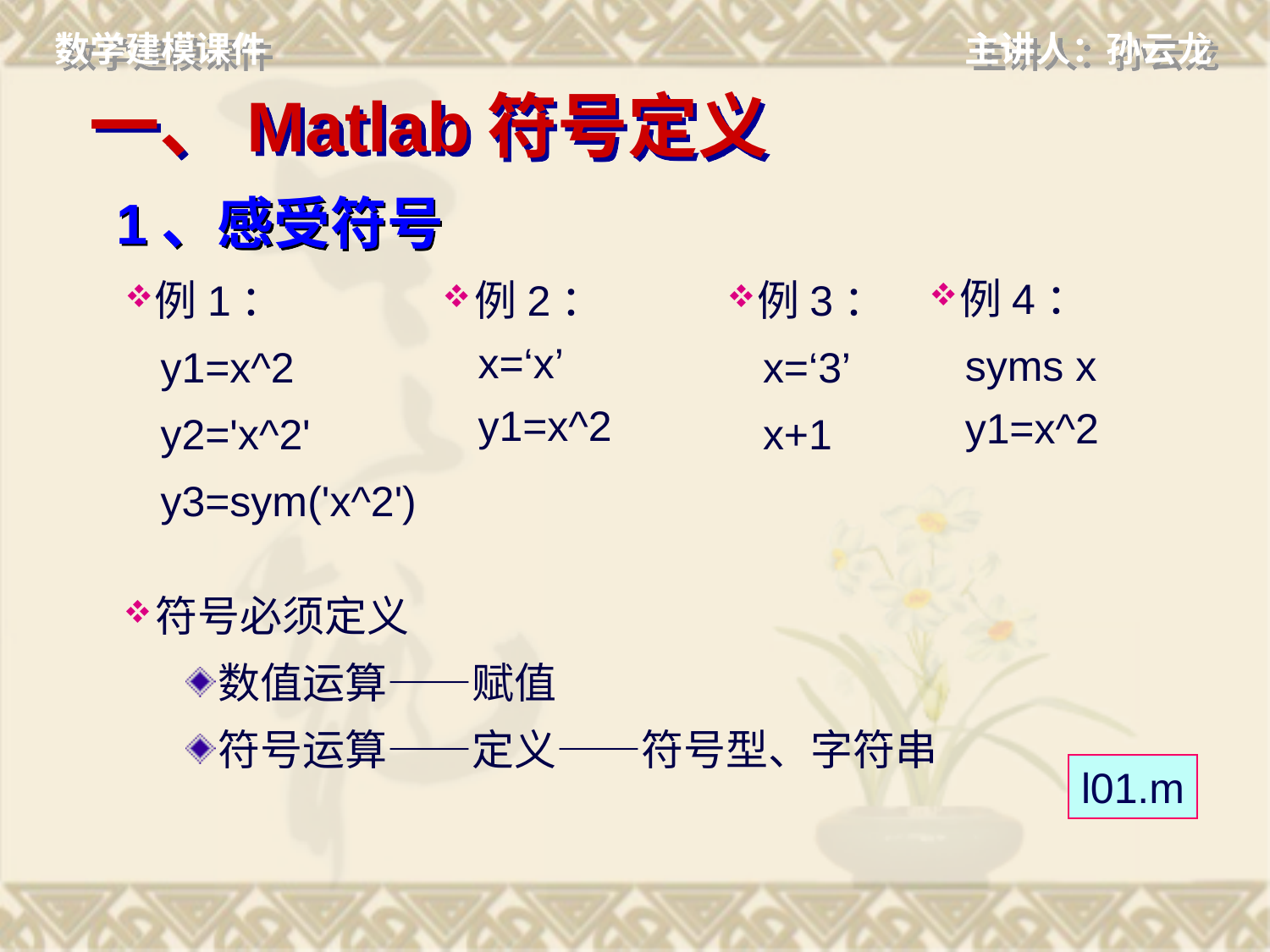

# 一、Matlab符号定义
1、感受符号
例4：
   syms x
   y1=x^2
例1：
   y1=x^2
   y2='x^2'
   y3=sym('x^2')
例2：
   x=‘x’
   y1=x^2
例3：
   x=‘3’
   x+1
符号必须定义
数值运算——赋值
符号运算——定义——符号型、字符串
l01.m